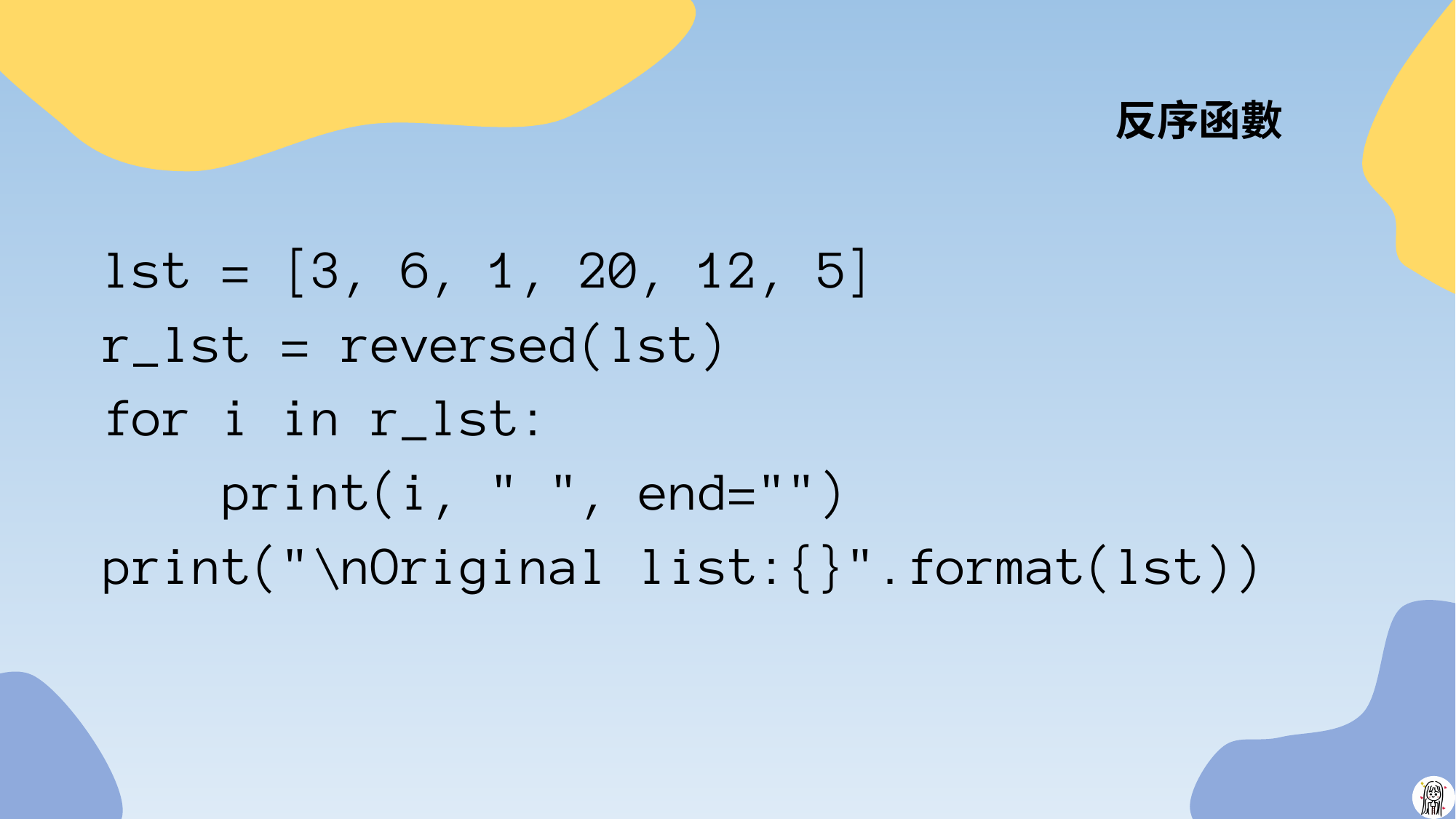

# 反序函數
lst = [3, 6, 1, 20, 12, 5]
r_lst = reversed(lst)
for i in r_lst:
    print(i, " ", end="")
print("\nOriginal list:{}".format(lst))

18